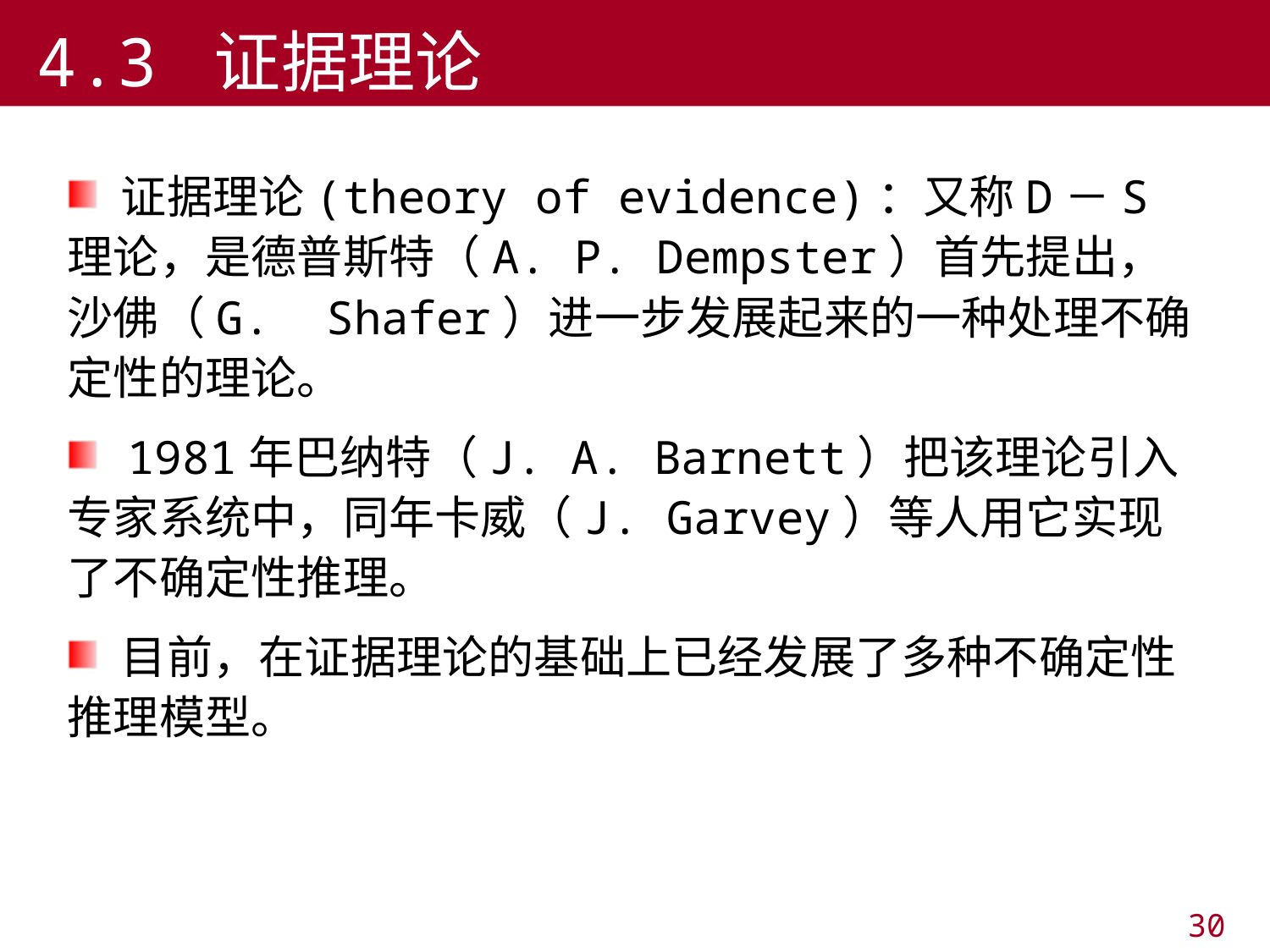

# 4.3 证据理论
 证据理论(theory of evidence)：又称D－S理论，是德普斯特（A. P. Dempster）首先提出，沙佛（G.  Shafer）进一步发展起来的一种处理不确定性的理论。
 1981年巴纳特（J. A. Barnett）把该理论引入专家系统中，同年卡威（J. Garvey）等人用它实现了不确定性推理。
 目前，在证据理论的基础上已经发展了多种不确定性推理模型。
30